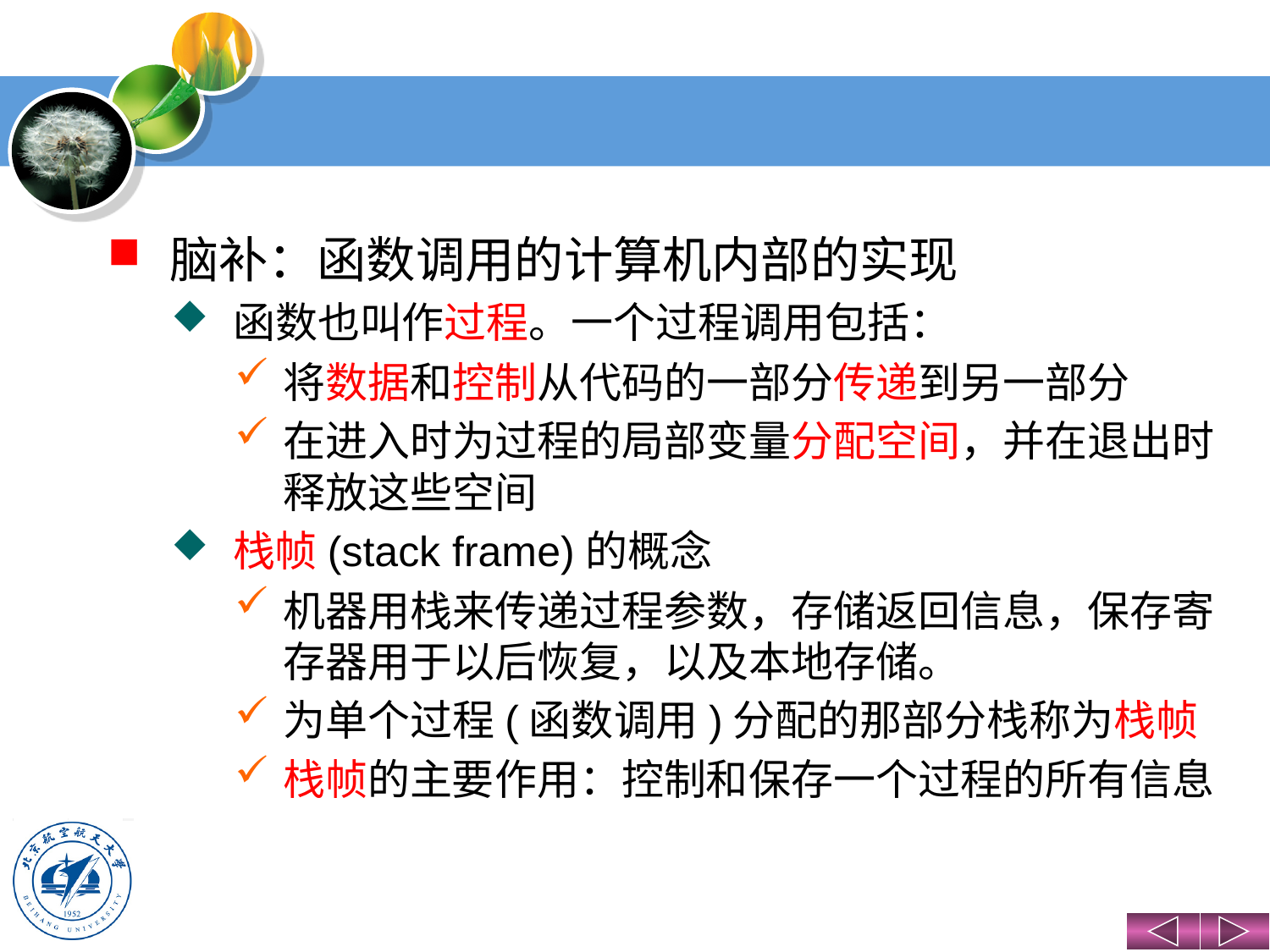

#
脑补：函数调用的计算机内部的实现
函数也叫作过程。一个过程调用包括：
将数据和控制从代码的一部分传递到另一部分
在进入时为过程的局部变量分配空间，并在退出时释放这些空间
栈帧(stack frame)的概念
机器用栈来传递过程参数，存储返回信息，保存寄存器用于以后恢复，以及本地存储。
为单个过程(函数调用)分配的那部分栈称为栈帧
栈帧的主要作用：控制和保存一个过程的所有信息

76